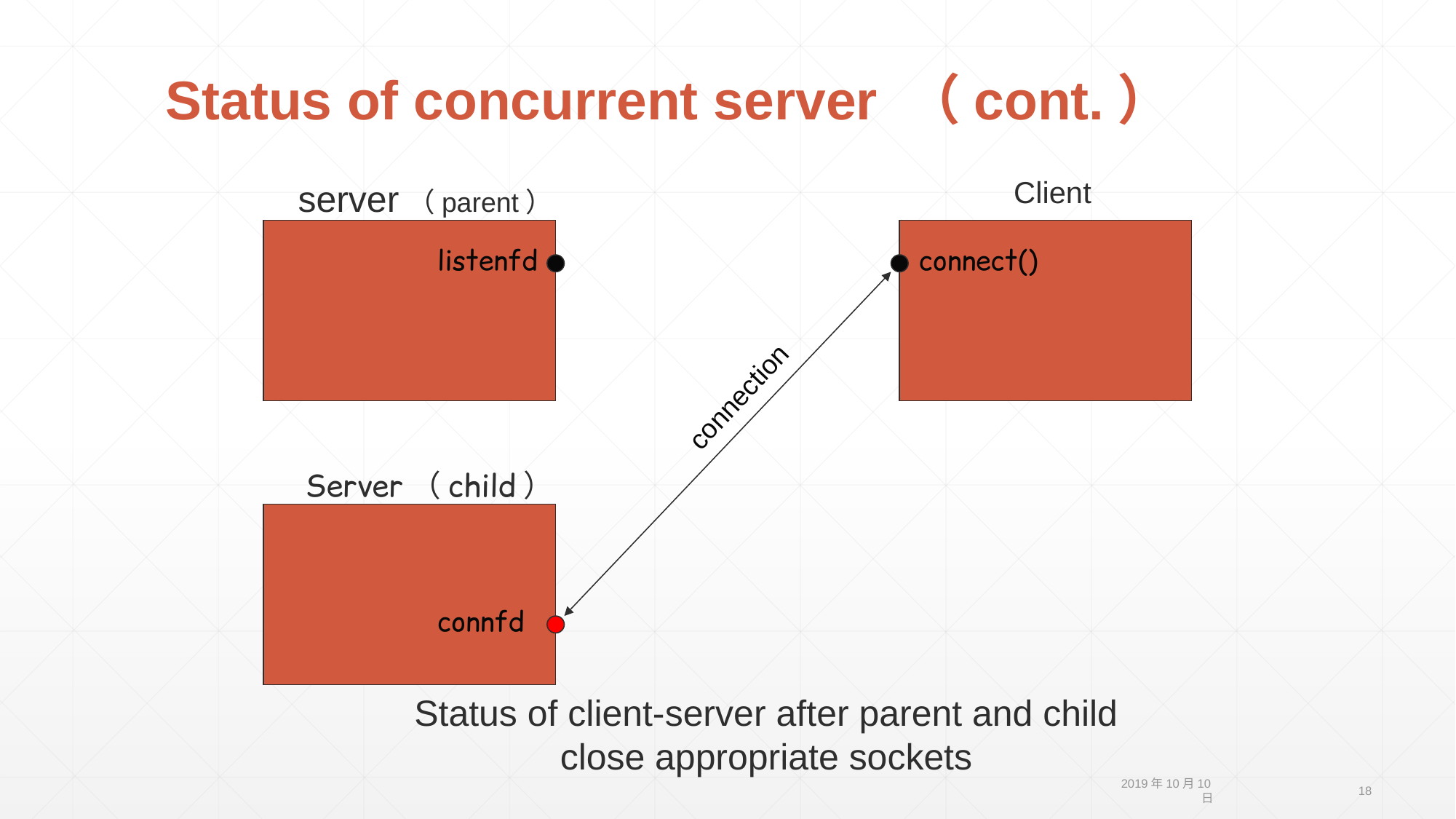

# Status of concurrent server （cont.）
Client
server（parent）

listenfd
connect()

connection
Server（child）

connfd

Status of client-server after parent and child close appropriate sockets
2019年10月10日
18